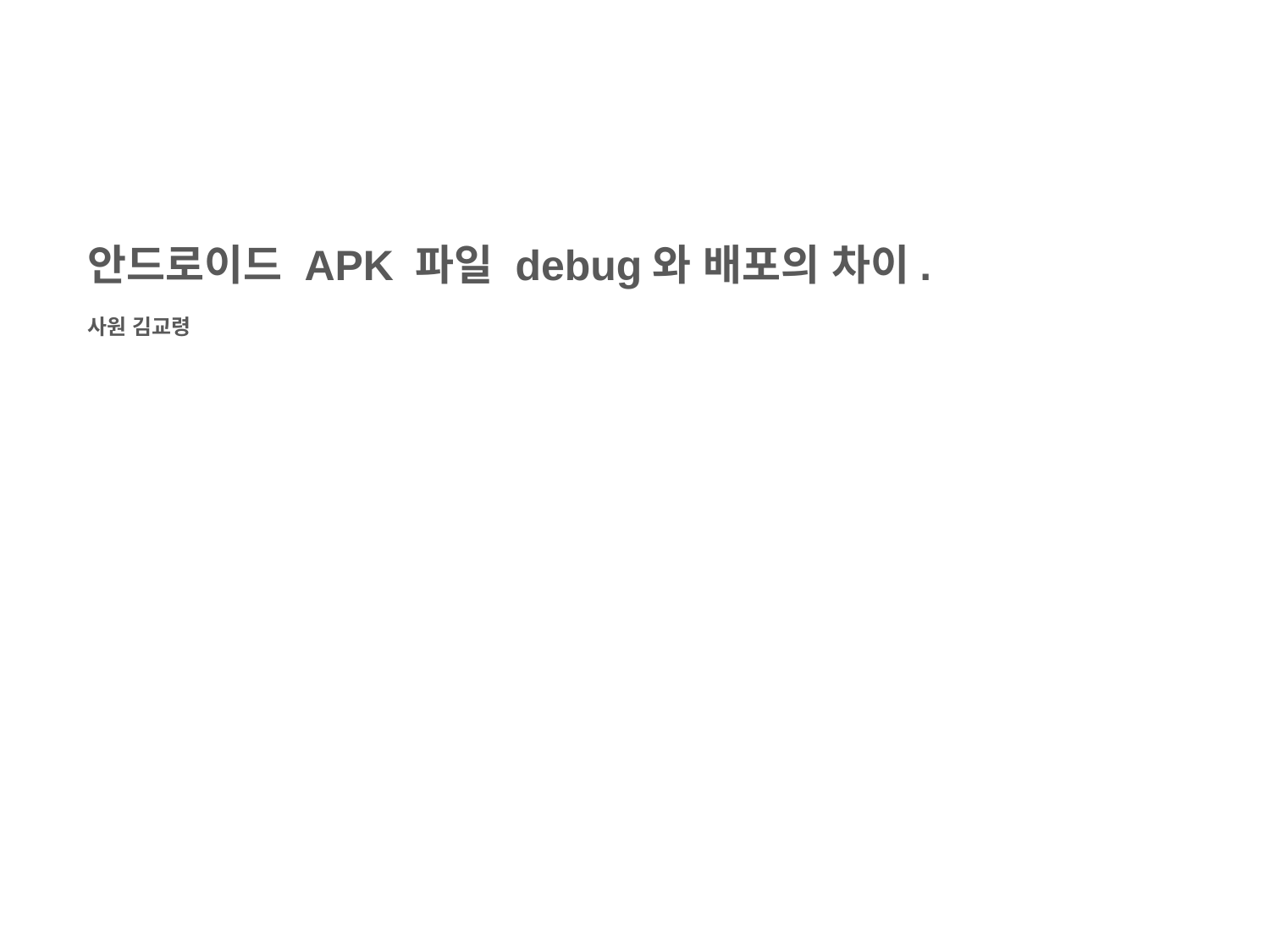

# 안드로이드 APK 파일 debug와 배포의 차이.
사원 김교령